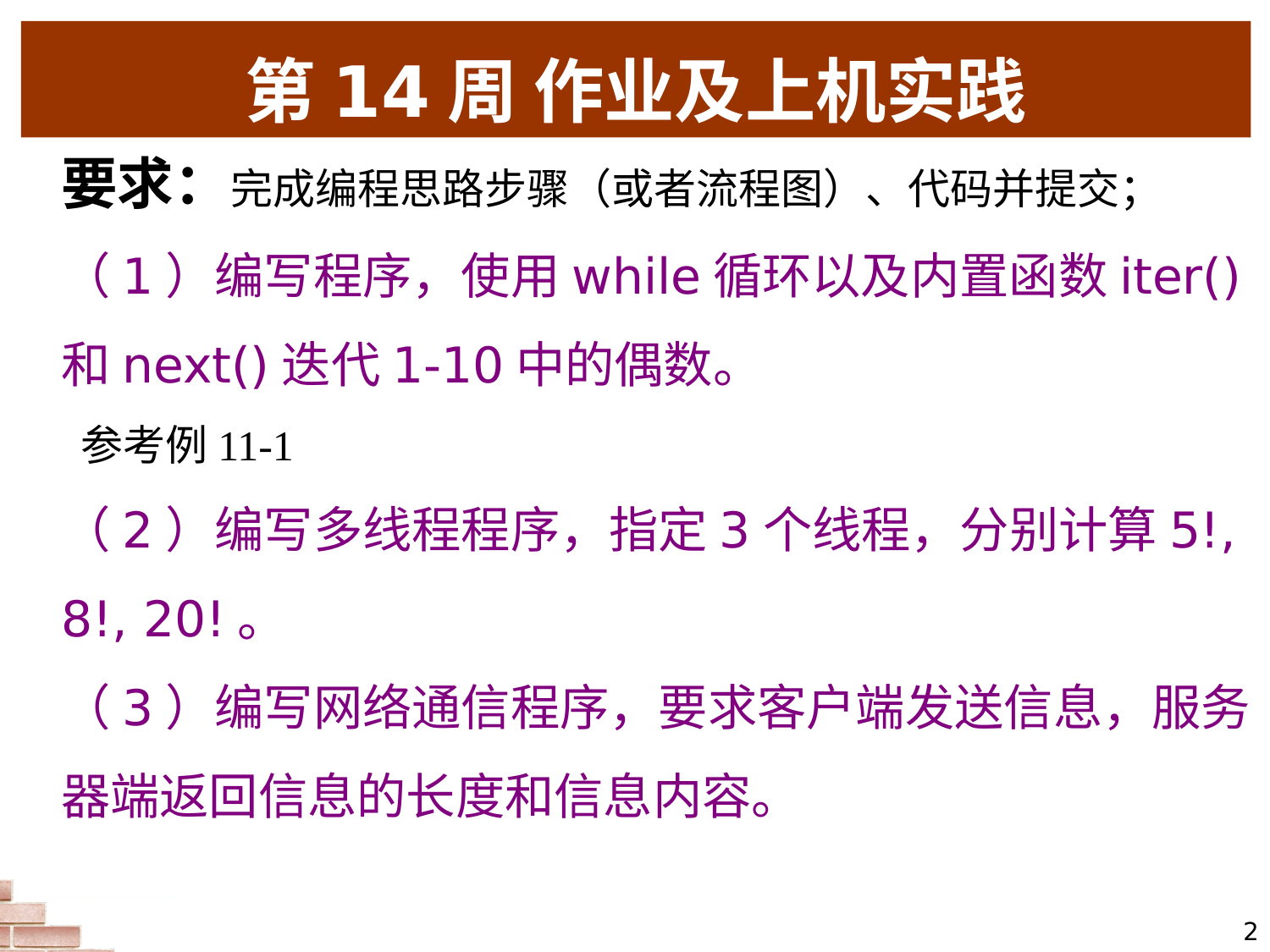

# 第14周 作业及上机实践
要求：完成编程思路步骤（或者流程图）、代码并提交；
（1）编写程序，使用while循环以及内置函数iter()和next()迭代1-10中的偶数。
 参考例11-1
（2）编写多线程程序，指定3个线程，分别计算5!, 8!, 20!。
（3）编写网络通信程序，要求客户端发送信息，服务器端返回信息的长度和信息内容。

2